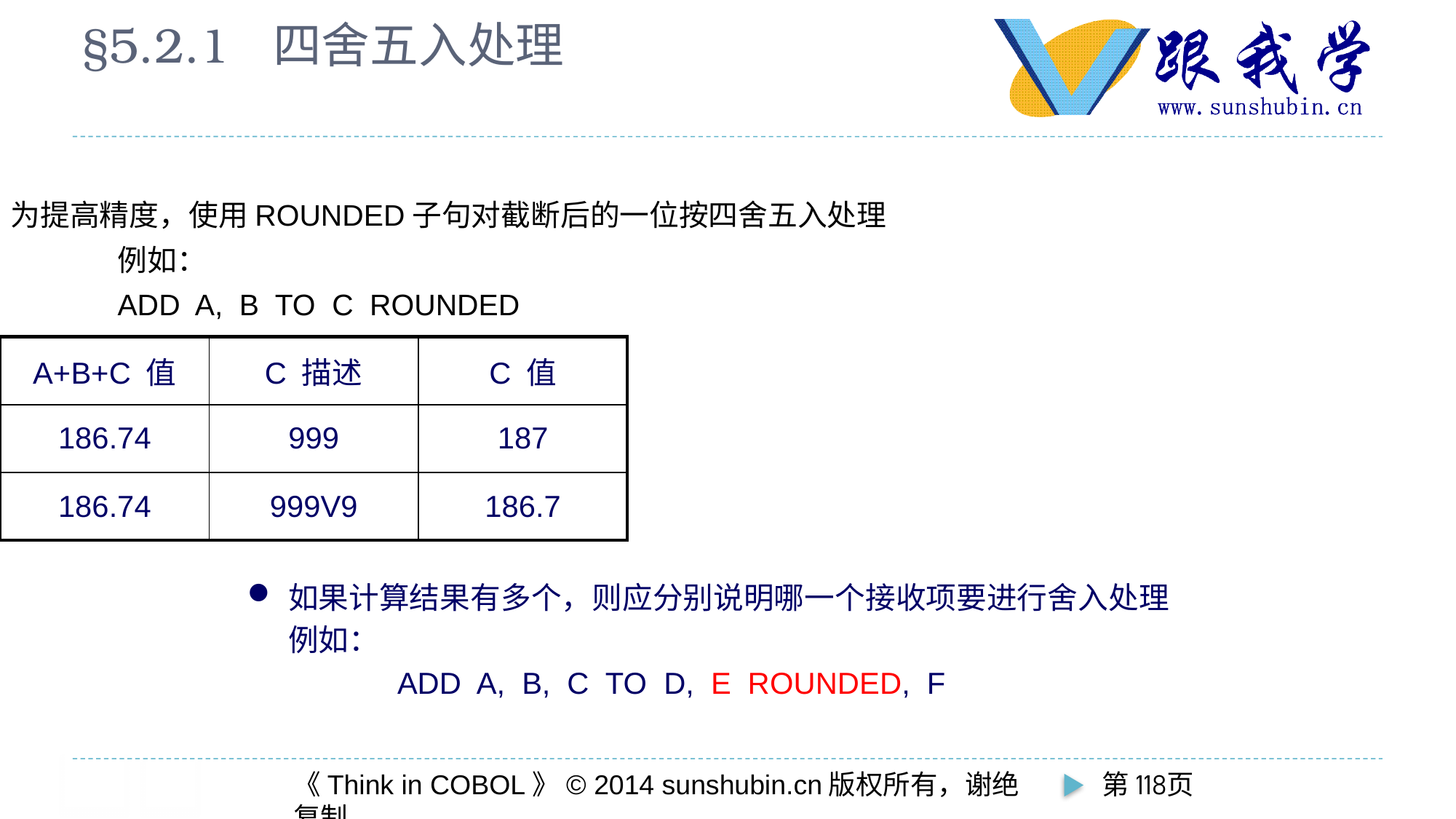

# §5.2.1  四舍五入处理
为提高精度，使用ROUNDED子句对截断后的一位按四舍五入处理
	例如：
		ADD  A,  B  TO  C  ROUNDED
| A+B+C 值 | C 描述 | C 值 |
| --- | --- | --- |
| 186.74 | 999 | 187 |
| 186.74 | 999V9 | 186.7 |
如果计算结果有多个，则应分别说明哪一个接收项要进行舍入处理
	例如：
		ADD  A,  B,  C  TO  D,  E  ROUNDED,  F